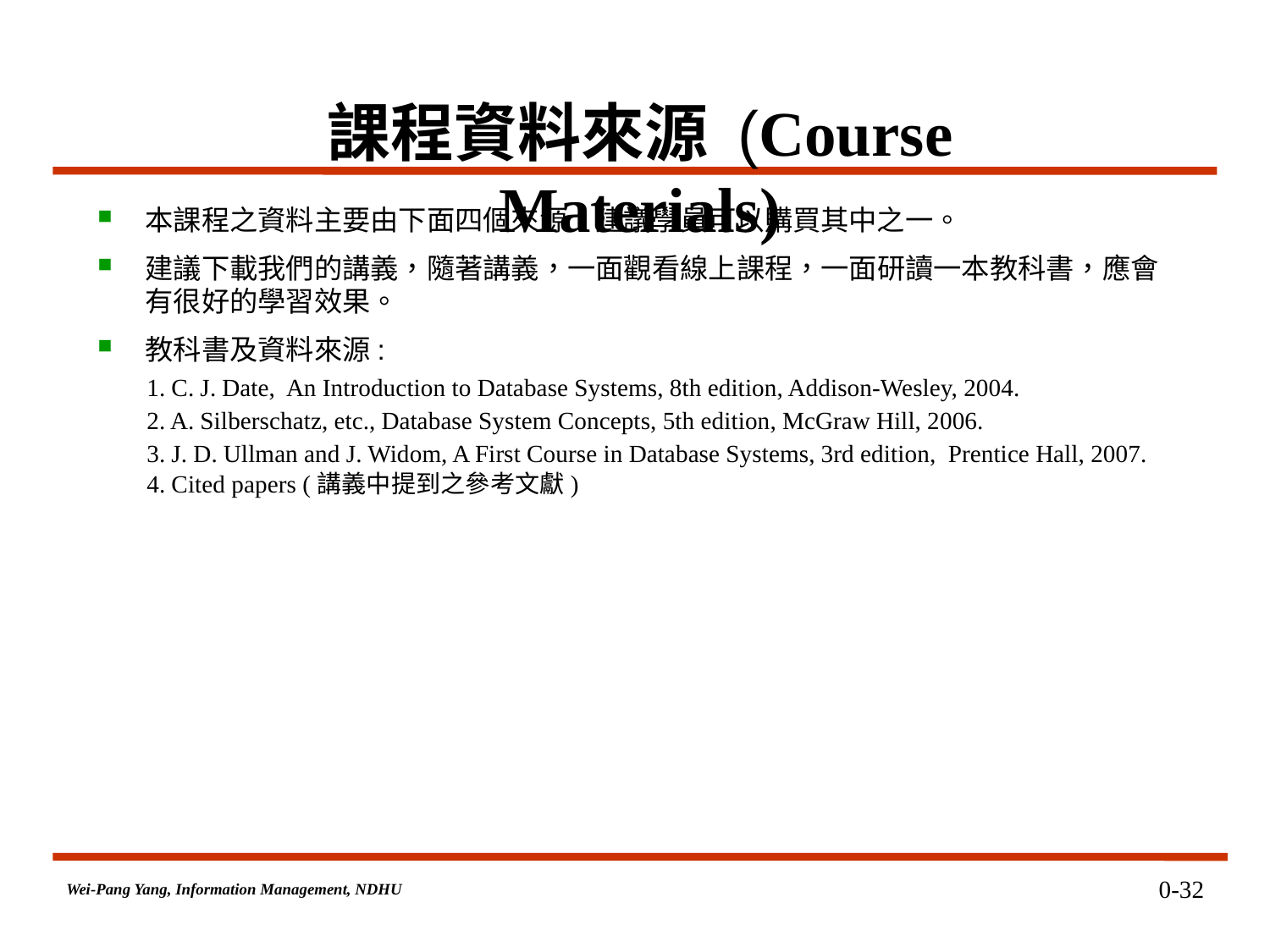

課程資料來源 (Course Materials)
本課程之資料主要由下面四個來源，建議學員可以購買其中之一。
建議下載我們的講義，隨著講義，一面觀看線上課程，一面研讀一本教科書，應會有很好的學習效果。
教科書及資料來源:

        1. C. J. Date,  An Introduction to Database Systems, 8th edition, Addison-Wesley, 2004.
        2. A. Silberschatz, etc., Database System Concepts, 5th edition, McGraw Hill, 2006.
        3. J. D. Ullman and J. Widom, A First Course in Database Systems, 3rd edition,  Prentice Hall, 2007.
        4. Cited papers (講義中提到之參考文獻)

0-32